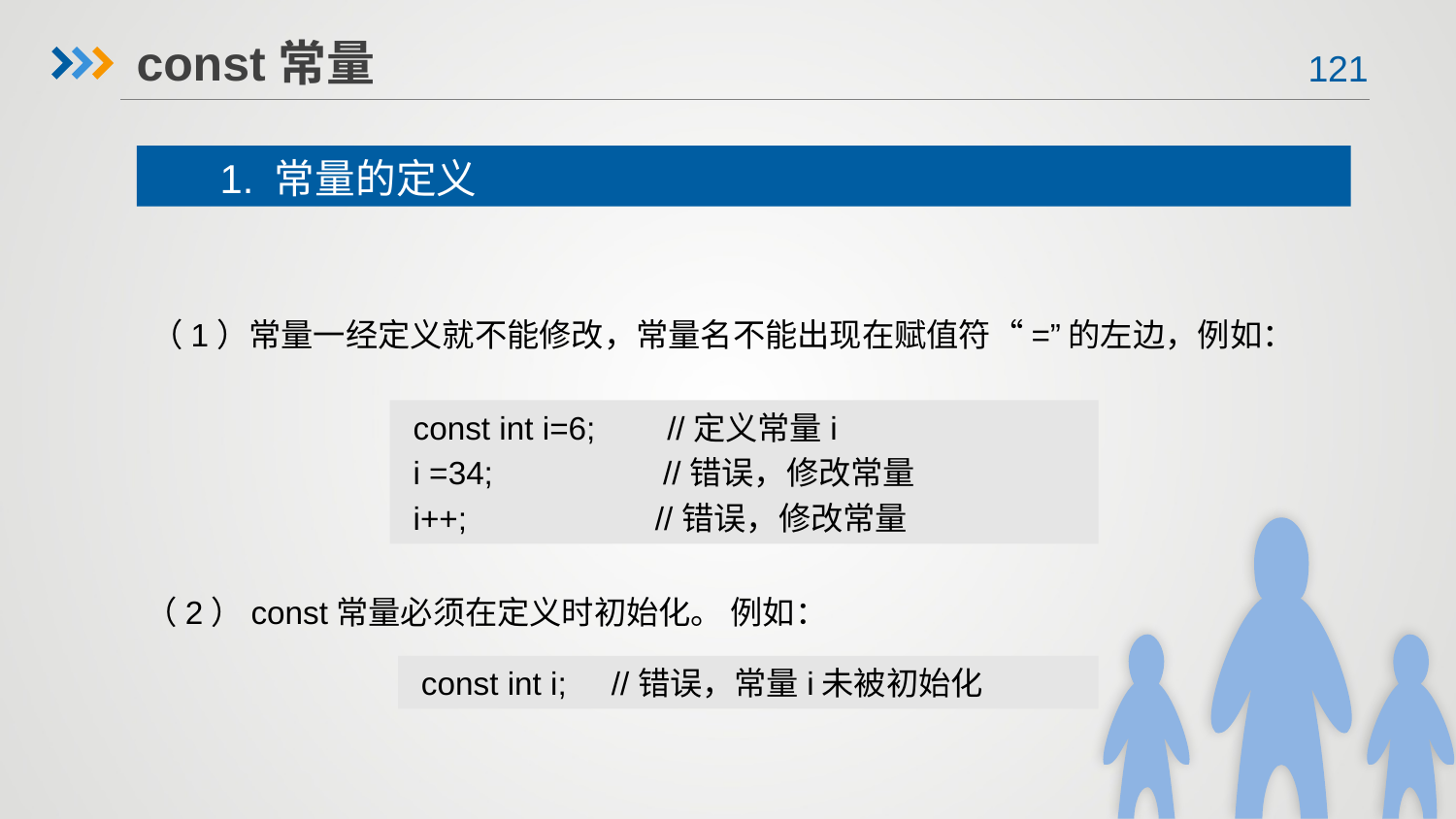

const常量

1. 常量的定义
（1）常量一经定义就不能修改，常量名不能出现在赋值符“=”的左边，例如：
 const int i=6;        //定义常量i
 i =34;                   //错误，修改常量
 i++;                     //错误，修改常量

（2）const常量必须在定义时初始化。 例如：
 const int i;     //错误，常量i未被初始化